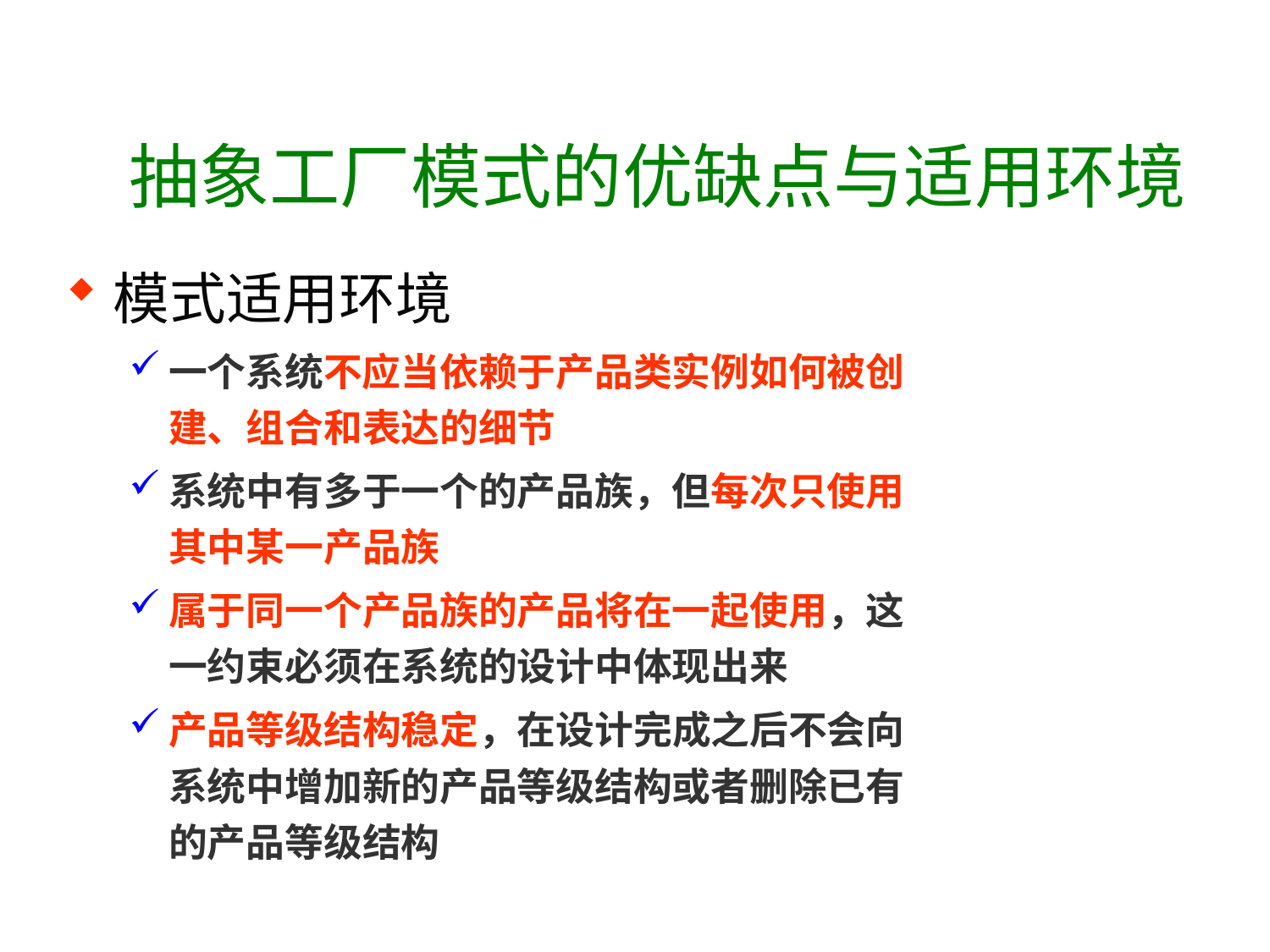

# 抽象工厂模式的优缺点与适用环境
模式适用环境
一个系统不应当依赖于产品类实例如何被创建、组合和表达的细节
系统中有多于一个的产品族，但每次只使用其中某一产品族
属于同一个产品族的产品将在一起使用，这一约束必须在系统的设计中体现出来
产品等级结构稳定，在设计完成之后不会向系统中增加新的产品等级结构或者删除已有的产品等级结构